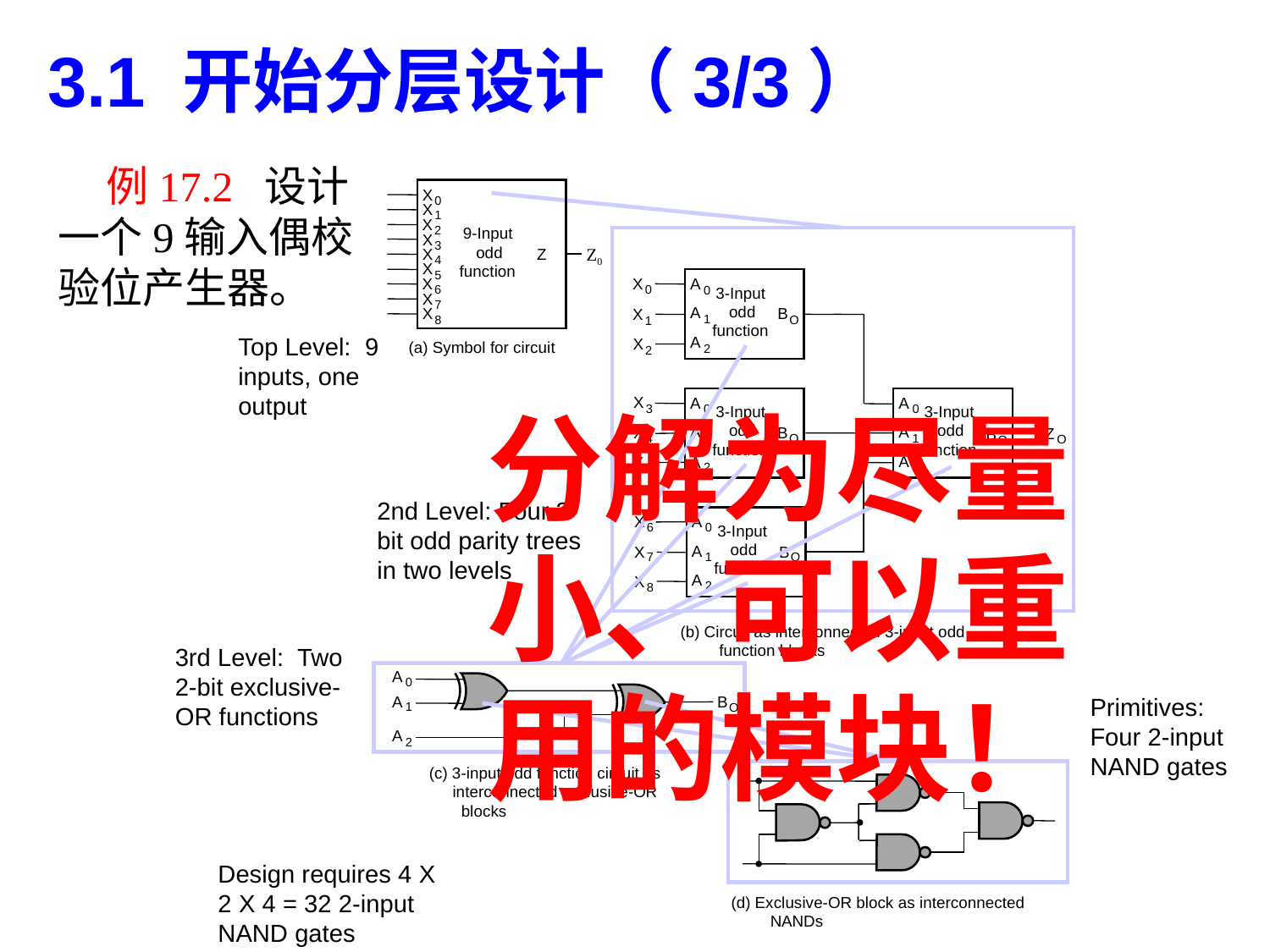

3.1 开始分层设计（3/3）
    例17.2  设计一个9输入偶校验位产生器。

X
0

X
1

X
2
9-Input

X
3

odd
X
Z
4

X
function
5

X
6

X
7

X
8

(a) Symbol for circuit
Top Level:  9 inputs, one output
Z0

X
A
0
0
3-Input

odd
A
B
X
1
O
1

function
A
X
2
2

X
A
A
3
0
0
3-Input
3-Input

odd
odd
A
A
X
B
Z
B
1
1
4
O
O
O

function
function
A
A
X
2
2
5

2nd Level: Four 3-bit odd parity trees in two levels

X
A
6
0
3-Input

odd
A
X
B
1
7
O

function
A
X
2
8

(b) Circuit as interconnected 3-input odd
       function blocks

3rd Level:  Two 2-bit exclusive-OR functions

A

0

A
B
1
O

A
2
(c) 3-input odd function circuit as
      interconnected exclusive-OR
      blocks
分解为尽量小、可以重用的模块！
Primitives:  Four 2-input NAND gates

(d) Exclusive-OR block as interconnected
      NANDs
Design requires 4 X 2 X 4 = 32 2-input NAND gates
2022/11/2
20/23